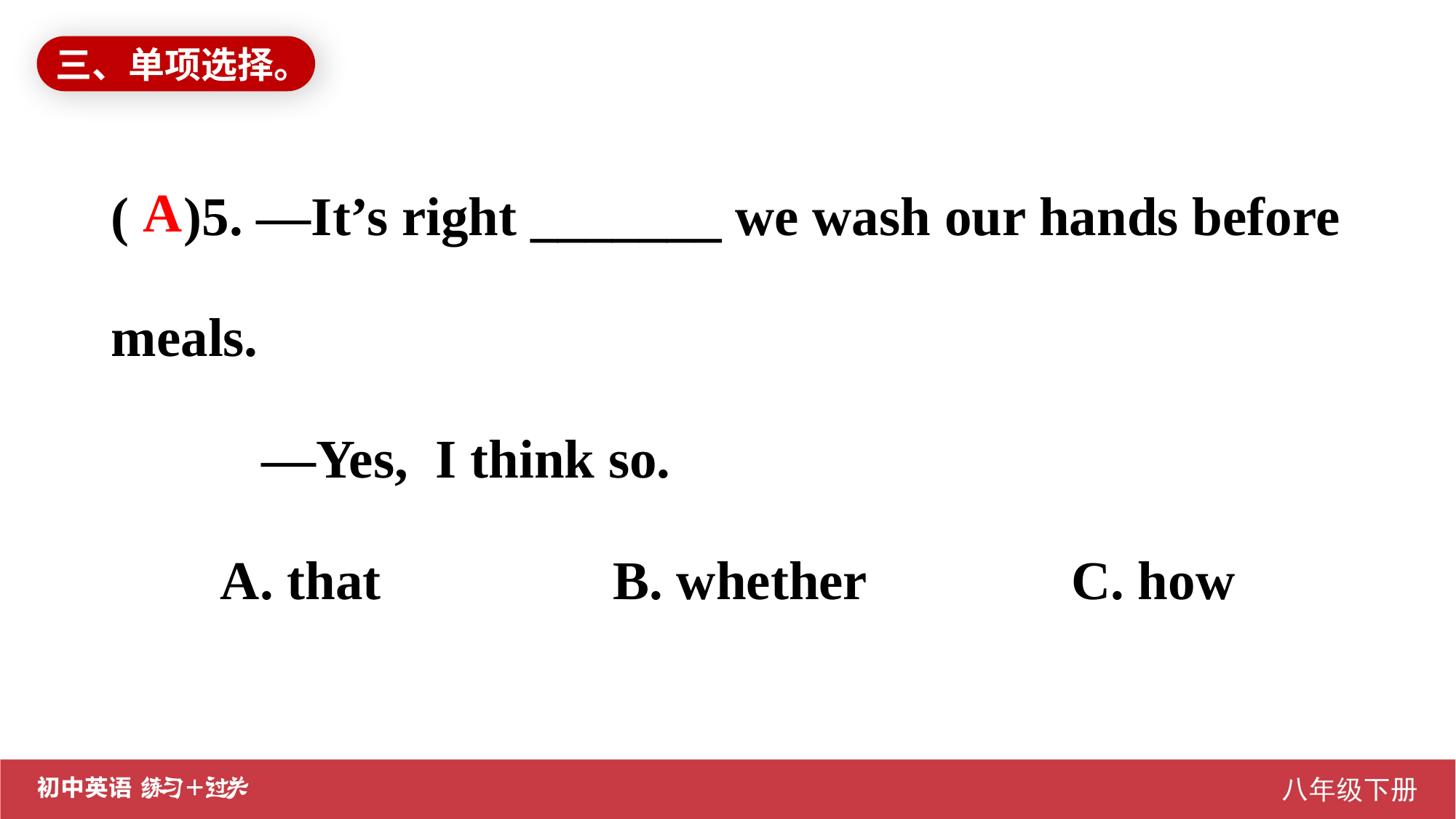

三、单项选择。
(    )5. —It’s right _______ we wash our hands before meals.
           —Yes,  I think so.
        A. that                 B. whether               C. how
A